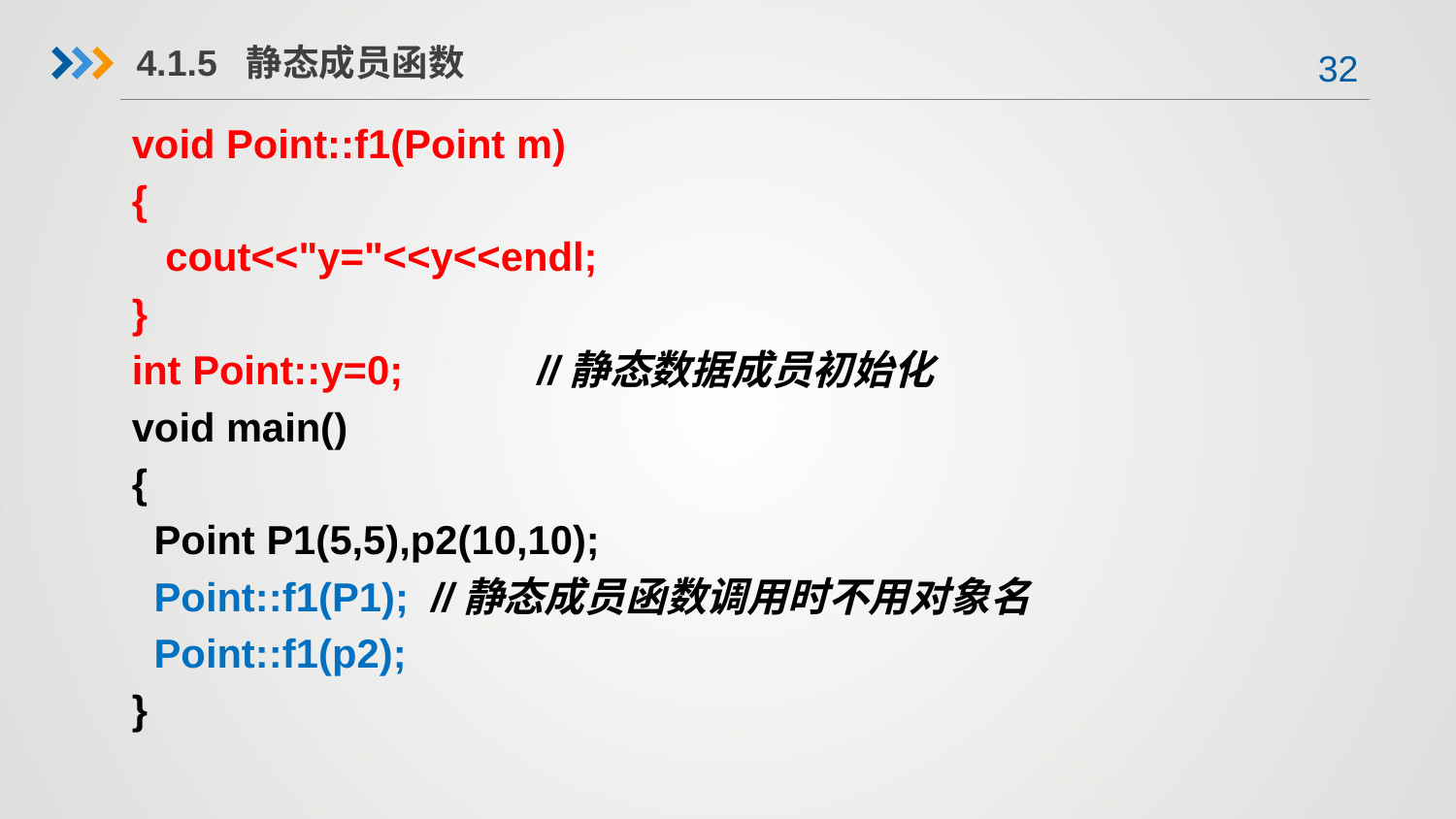

4.1.5  静态成员函数
void Point::f1(Point m)
{
   cout<<"y="<<y<<endl;
}
int Point::y=0;            //静态数据成员初始化
void main()
{
  Point P1(5,5),p2(10,10);
  Point::f1(P1);  //静态成员函数调用时不用对象名
  Point::f1(p2);
}